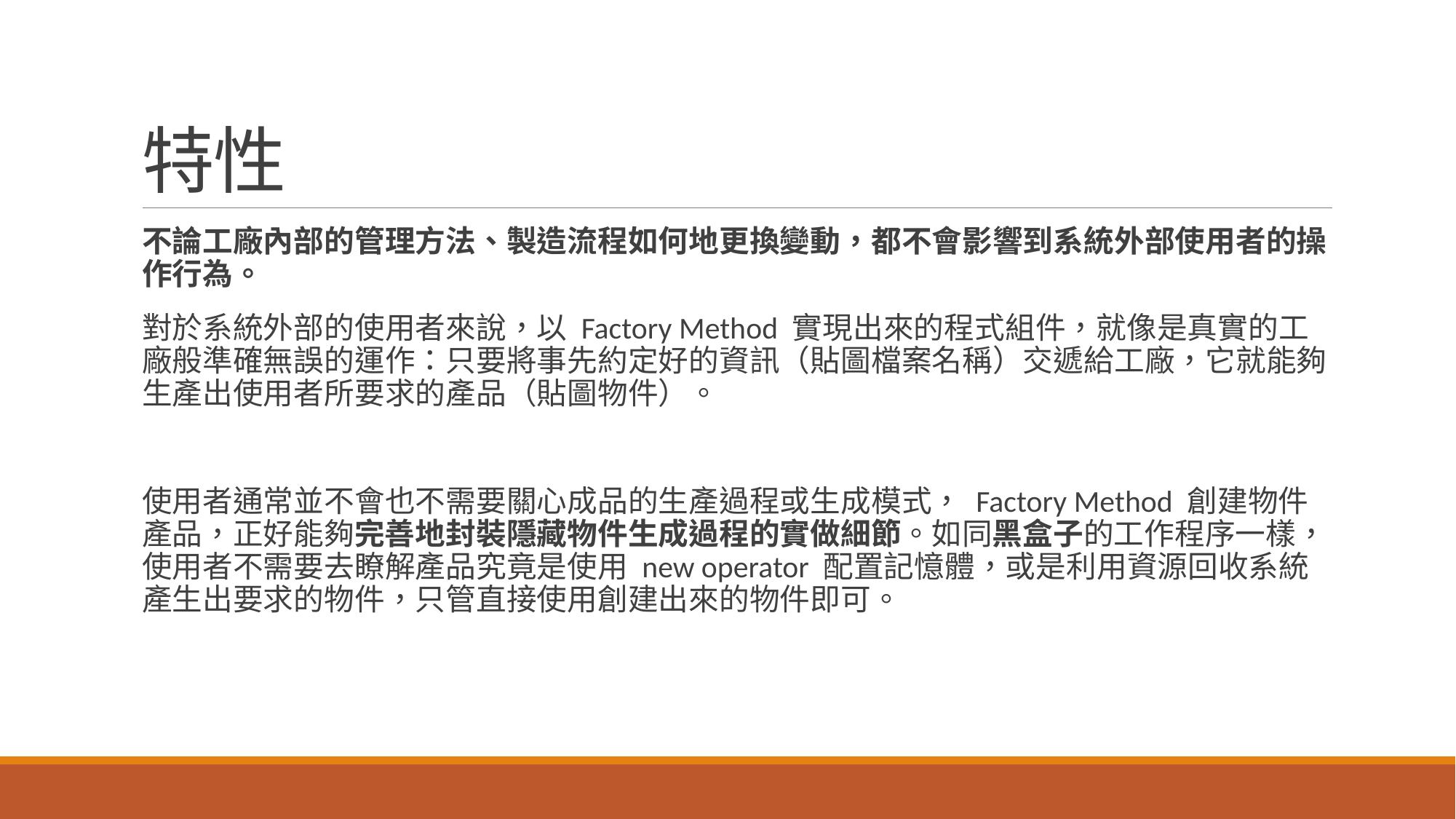

# 特性
不論工廠內部的管理方法、製造流程如何地更換變動，都不會影響到系統外部使用者的操作行為。
對於系統外部的使用者來說，以 Factory Method 實現出來的程式組件，就像是真實的工廠般準確無誤的運作：只要將事先約定好的資訊（貼圖檔案名稱）交遞給工廠，它就能夠生產出使用者所要求的產品（貼圖物件）。

使用者通常並不會也不需要關心成品的生產過程或生成模式， Factory Method 創建物件產品，正好能夠完善地封裝隱藏物件生成過程的實做細節。如同黑盒子的工作程序一樣，使用者不需要去瞭解產品究竟是使用 new operator 配置記憶體，或是利用資源回收系統產生出要求的物件，只管直接使用創建出來的物件即可。